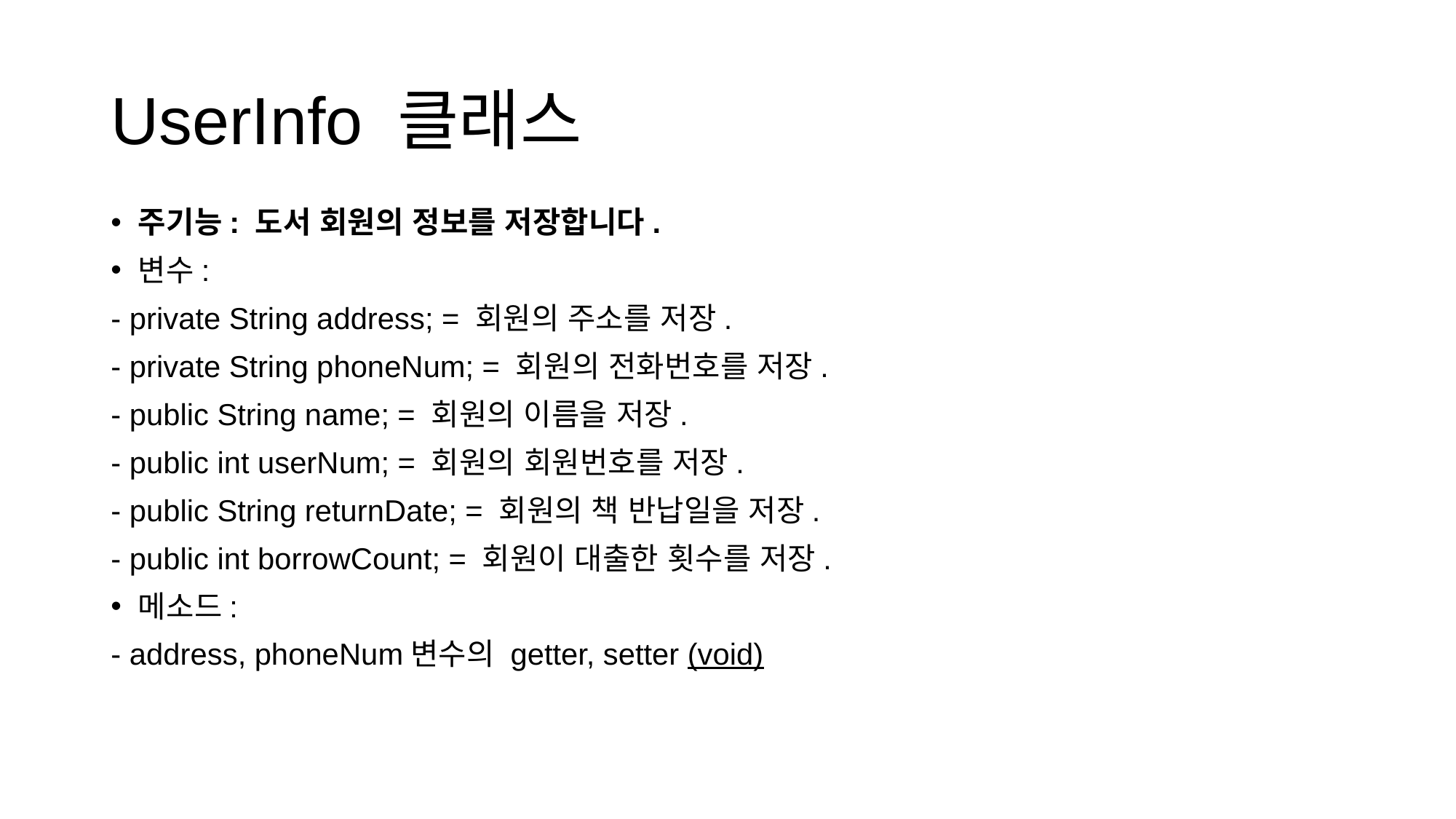

# UserInfo 클래스
주기능: 도서 회원의 정보를 저장합니다.
변수:
- private String address; = 회원의 주소를 저장.
- private String phoneNum; = 회원의 전화번호를 저장.
- public String name; = 회원의 이름을 저장.
- public int userNum; = 회원의 회원번호를 저장.
- public String returnDate; = 회원의 책 반납일을 저장.
- public int borrowCount; = 회원이 대출한 횟수를 저장.
메소드:
- address, phoneNum변수의 getter, setter (void)